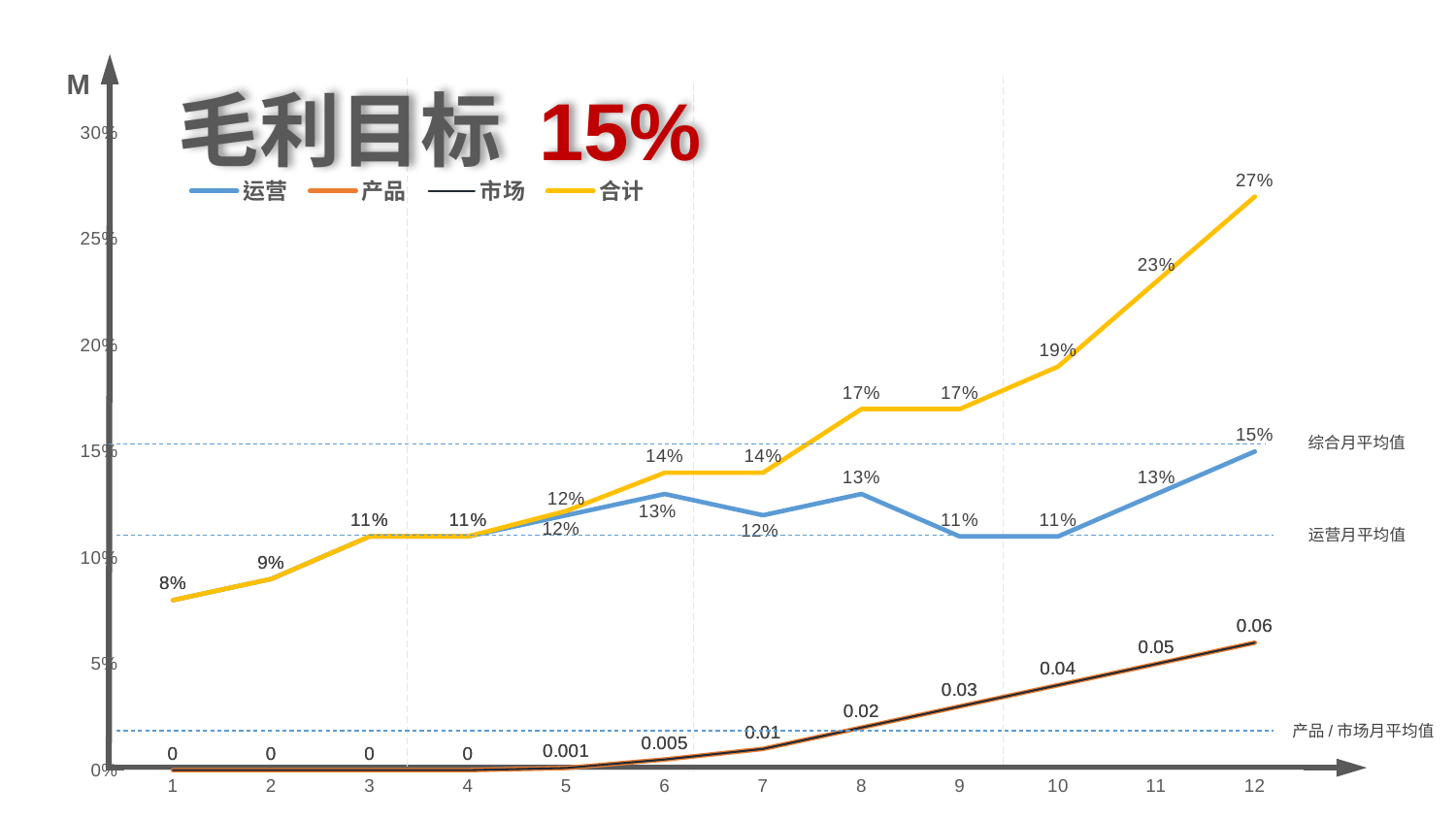

毛利目标 15%
M

### Chart

| Category | 运营 | 产品 | 市场 | 合计 |
|---|---|---|---|---|
综合月平均值
运营月平均值
产品/市场月平均值